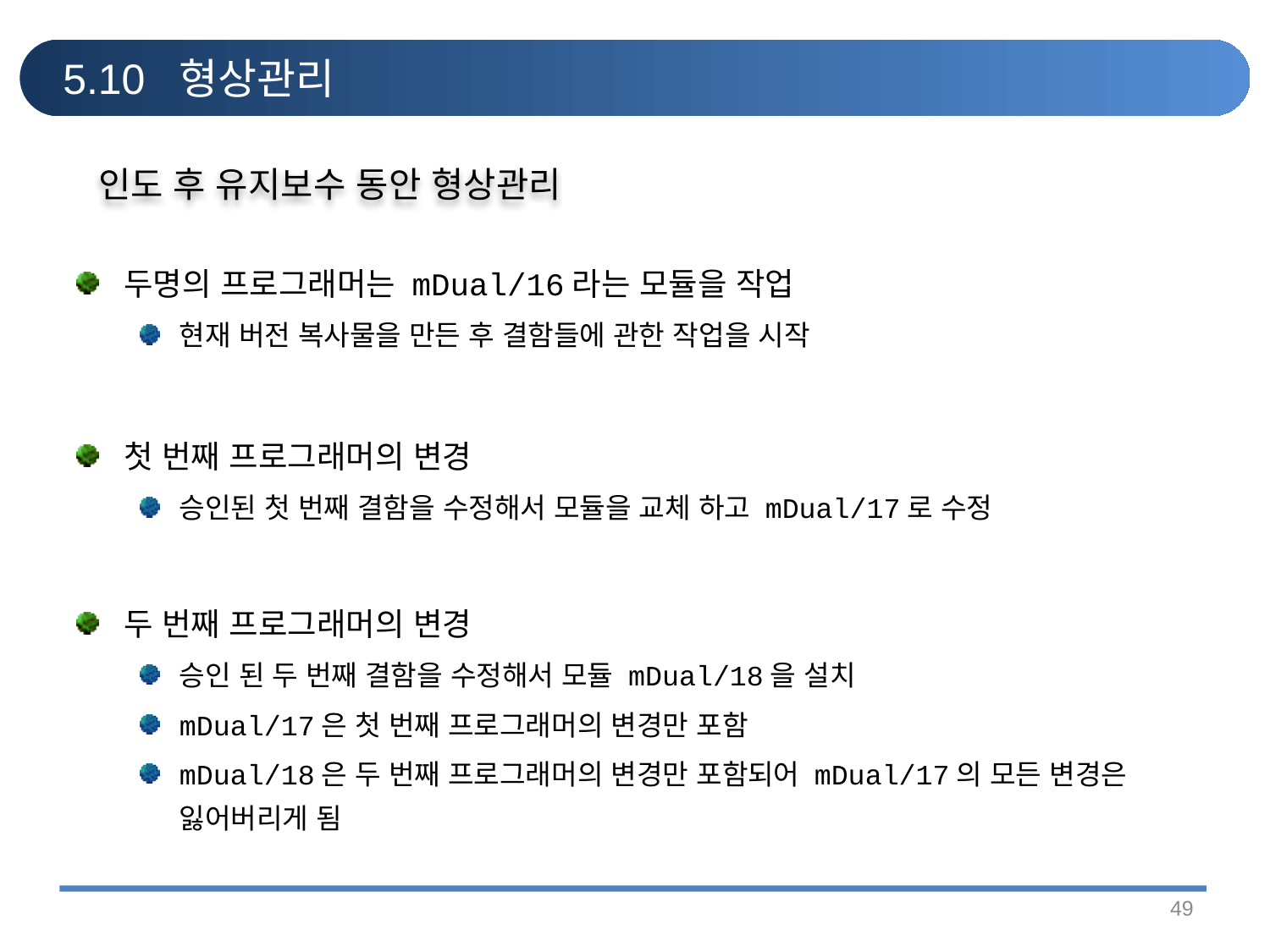

# 5.10  형상관리
인도 후 유지보수 동안 형상관리
두명의 프로그래머는 mDual/16라는 모듈을 작업
현재 버전 복사물을 만든 후 결함들에 관한 작업을 시작

첫 번째 프로그래머의 변경
승인된 첫 번째 결함을 수정해서 모듈을 교체 하고 mDual/17로 수정

두 번째 프로그래머의 변경
승인 된 두 번째 결함을 수정해서 모듈 mDual/18을 설치
mDual/17은 첫 번째 프로그래머의 변경만 포함
mDual/18은 두 번째 프로그래머의 변경만 포함되어 mDual/17의 모든 변경은 잃어버리게 됨

49